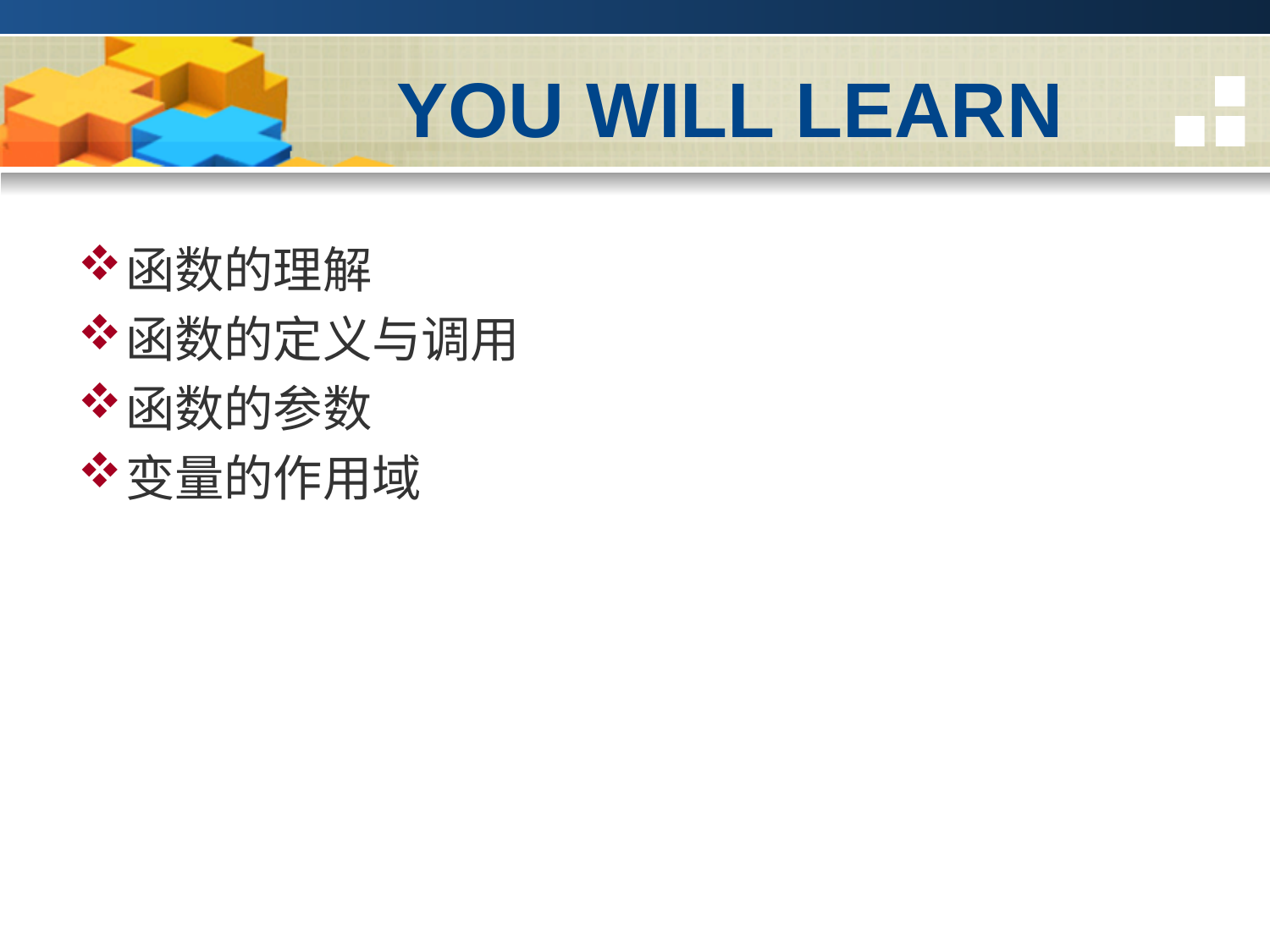

# YOU WILL LEARN
函数的理解
函数的定义与调用
函数的参数
变量的作用域